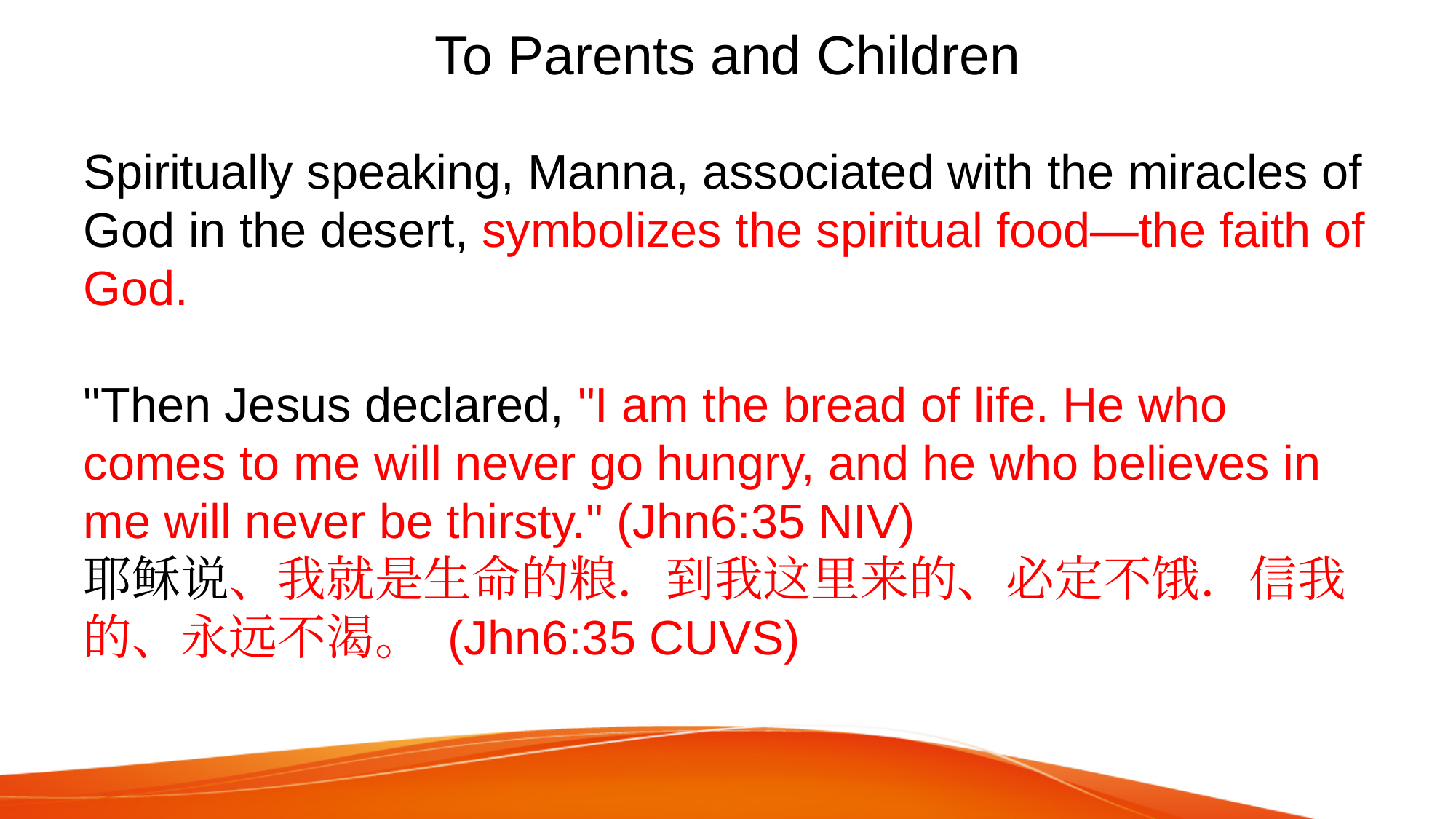

# To Parents and Children
Spiritually speaking, Manna, associated with the miracles of God in the desert, symbolizes the spiritual food—the faith of God.

"Then Jesus declared, "I am the bread of life. He who comes to me will never go hungry, and he who believes in me will never be thirsty." (Jhn6:35 NIV)
耶稣说、我就是生命的粮．到我这里来的、必定不饿．信我的、永远不渴。 (Jhn6:35 CUVS)